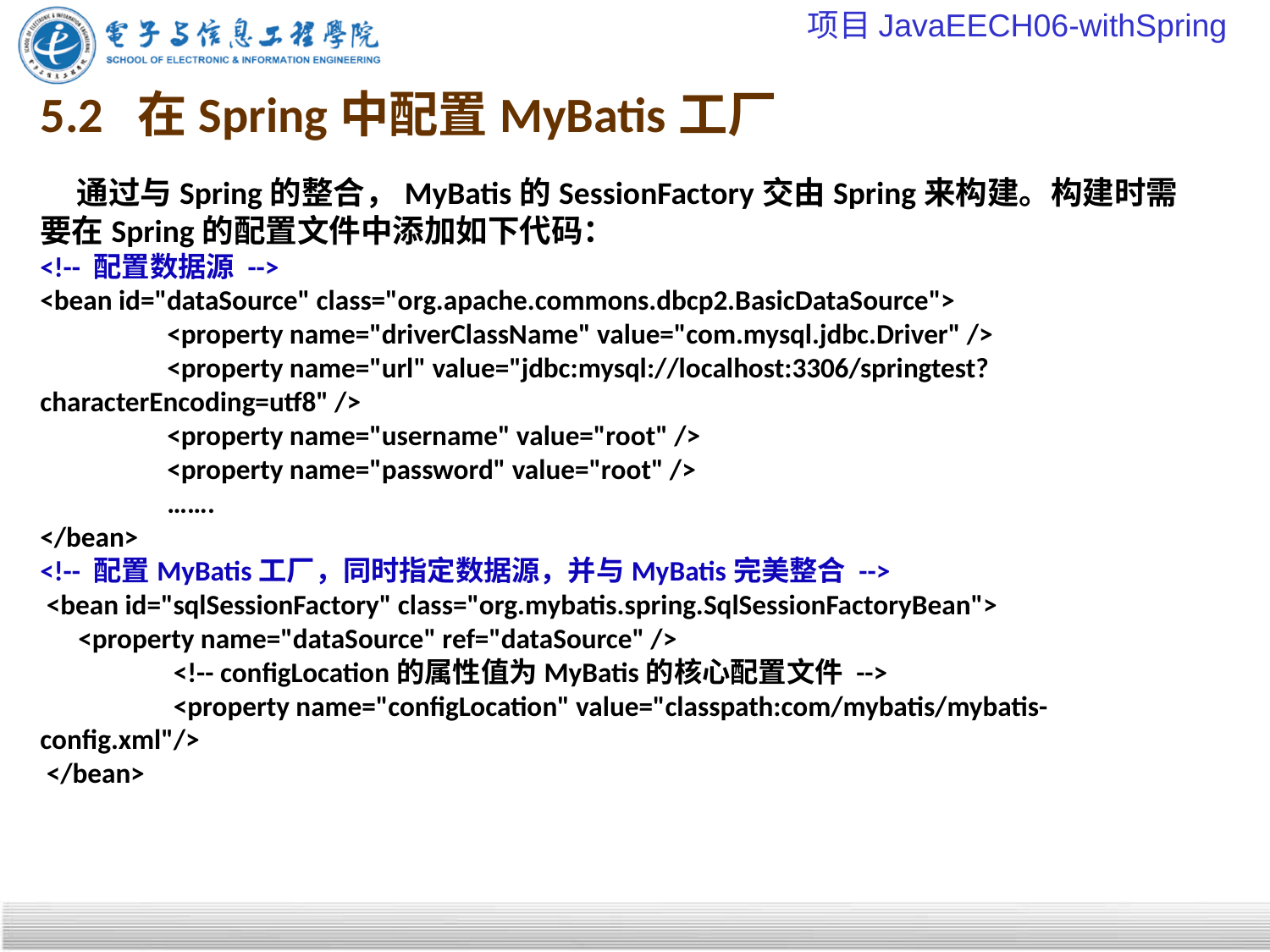

项目JavaEECH06-withSpring
# 5.2  在Spring中配置MyBatis工厂
    通过与Spring的整合，MyBatis的SessionFactory交由Spring来构建。构建时需要在Spring的配置文件中添加如下代码：
<!-- 配置数据源 -->
<bean id="dataSource" class="org.apache.commons.dbcp2.BasicDataSource">
	<property name="driverClassName" value="com.mysql.jdbc.Driver" />
	<property name="url" value="jdbc:mysql://localhost:3306/springtest?characterEncoding=utf8" />
	<property name="username" value="root" />
	<property name="password" value="root" />
	…….
</bean>
<!-- 配置MyBatis工厂，同时指定数据源，并与MyBatis完美整合 -->
 <bean id="sqlSessionFactory" class="org.mybatis.spring.SqlSessionFactoryBean">
      <property name="dataSource" ref="dataSource" />
	 <!-- configLocation的属性值为MyBatis的核心配置文件 -->
	 <property name="configLocation" value="classpath:com/mybatis/mybatis-config.xml"/>
 </bean>